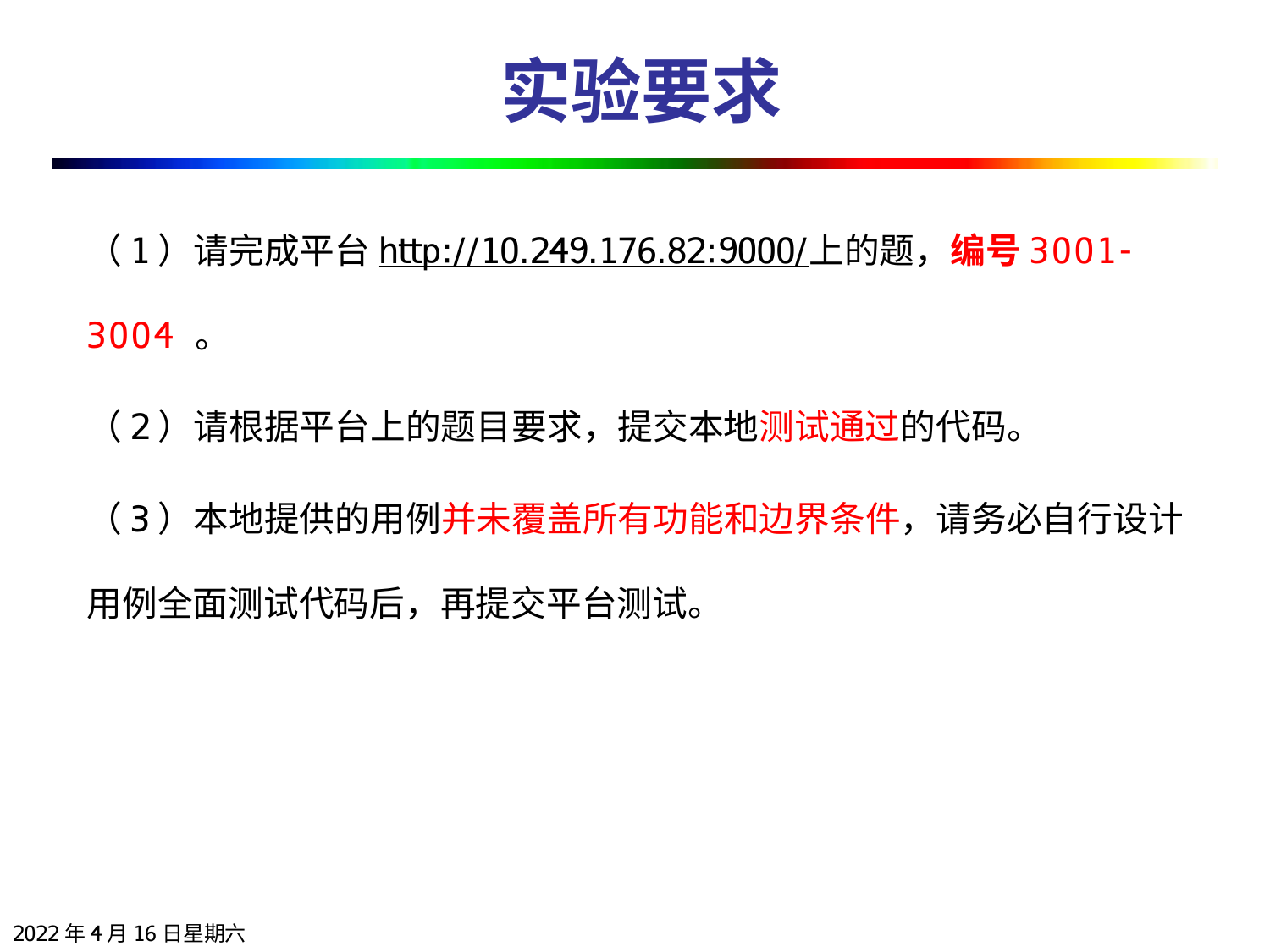

# 实验要求
（1）请完成平台http://10.249.176.82:9000/上的题，编号3001-3004 。
（2）请根据平台上的题目要求，提交本地测试通过的代码。
（3）本地提供的用例并未覆盖所有功能和边界条件，请务必自行设计用例全面测试代码后，再提交平台测试。

2022年4月16日星期六